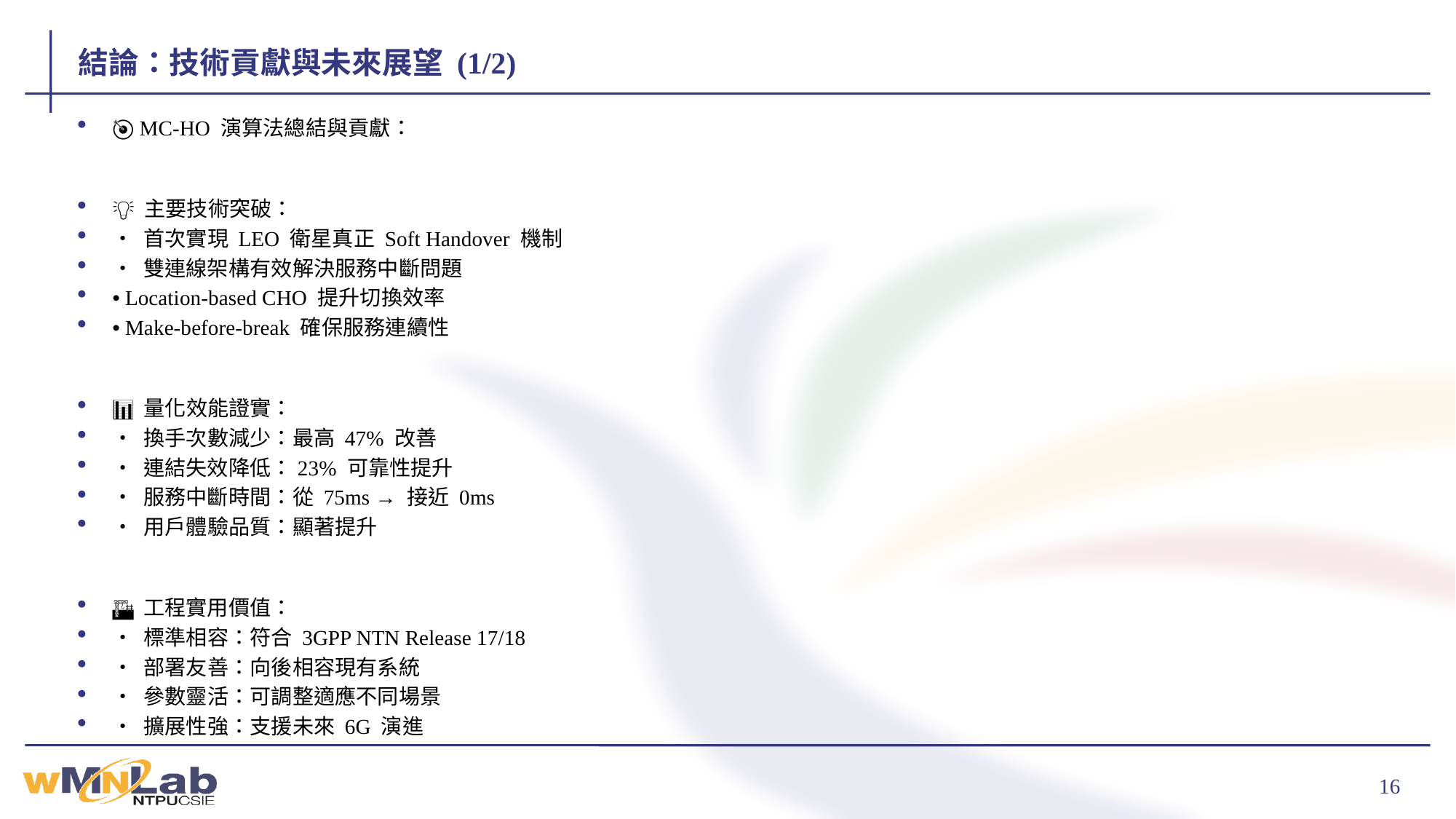

# 結論：技術貢獻與未來展望 (1/2)
🎯 MC-HO 演算法總結與貢獻：

💡 主要技術突破：
• 首次實現 LEO 衛星真正 Soft Handover 機制
• 雙連線架構有效解決服務中斷問題
• Location-based CHO 提升切換效率
• Make-before-break 確保服務連續性

📊 量化效能證實：
• 換手次數減少：最高 47% 改善
• 連結失效降低：23% 可靠性提升
• 服務中斷時間：從 75ms → 接近 0ms
• 用戶體驗品質：顯著提升

🏗️ 工程實用價值：
• 標準相容：符合 3GPP NTN Release 17/18
• 部署友善：向後相容現有系統
• 參數靈活：可調整適應不同場景
• 擴展性強：支援未來 6G 演進